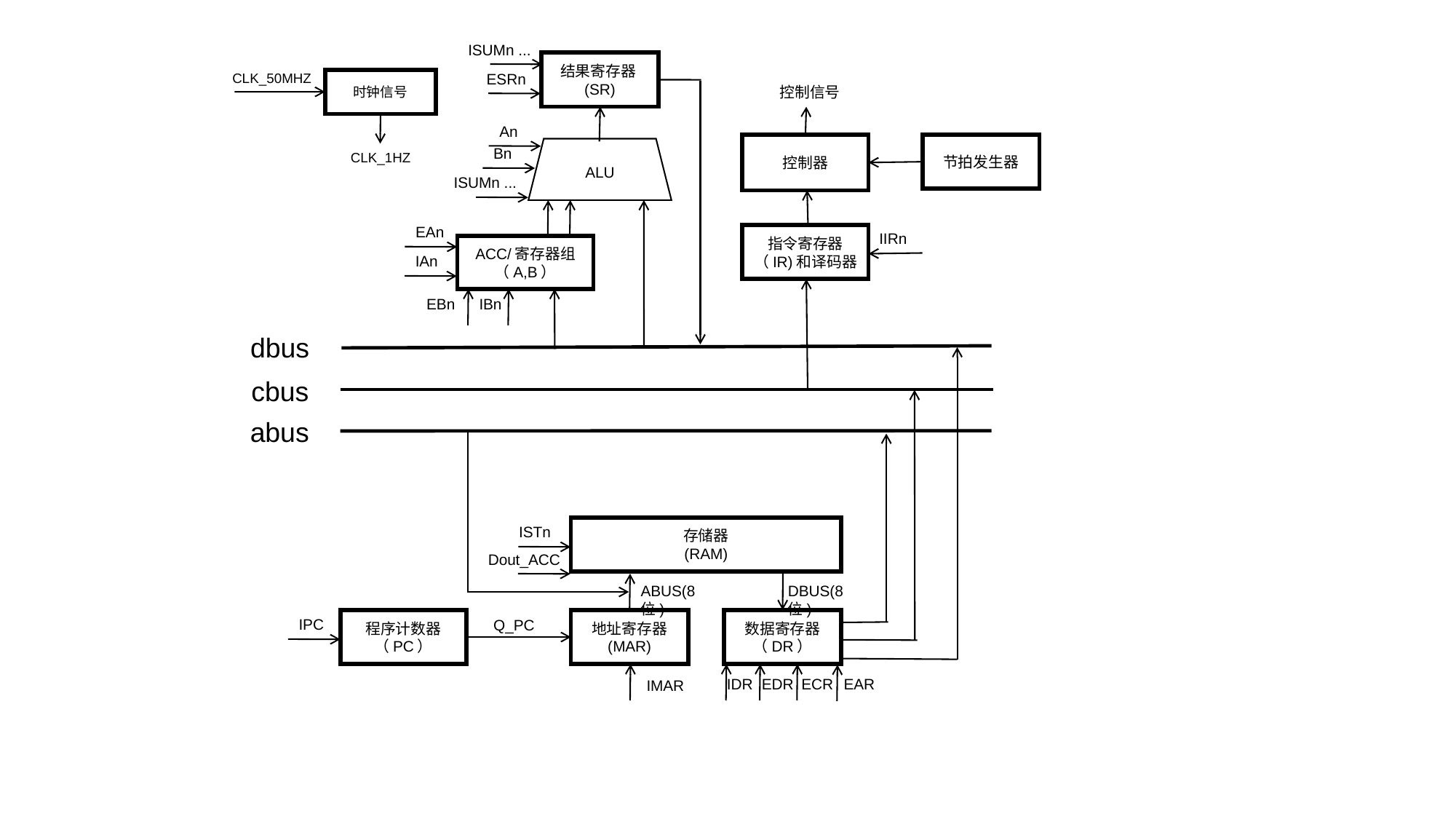

ISUMn ...
结果寄存器(SR)
ESRn
CLK_50MHZ
时钟信号
CLK_1HZ
控制信号
An
控制器
节拍发生器
Bn
ALU
ISUMn ...
EAn
IIRn
指令寄存器
（IR)和译码器
ACC/寄存器组
（A,B）
IAn
EBn
IBn
dbus
cbus
abus
ISTn
存储器
(RAM)
Dout_ACC
ABUS(8位)
DBUS(8位)
IPC
程序计数器
（PC）
Q_PC
地址寄存器
(MAR)
数据寄存器
（DR）
IDR
EDR
ECR
EAR
IMAR